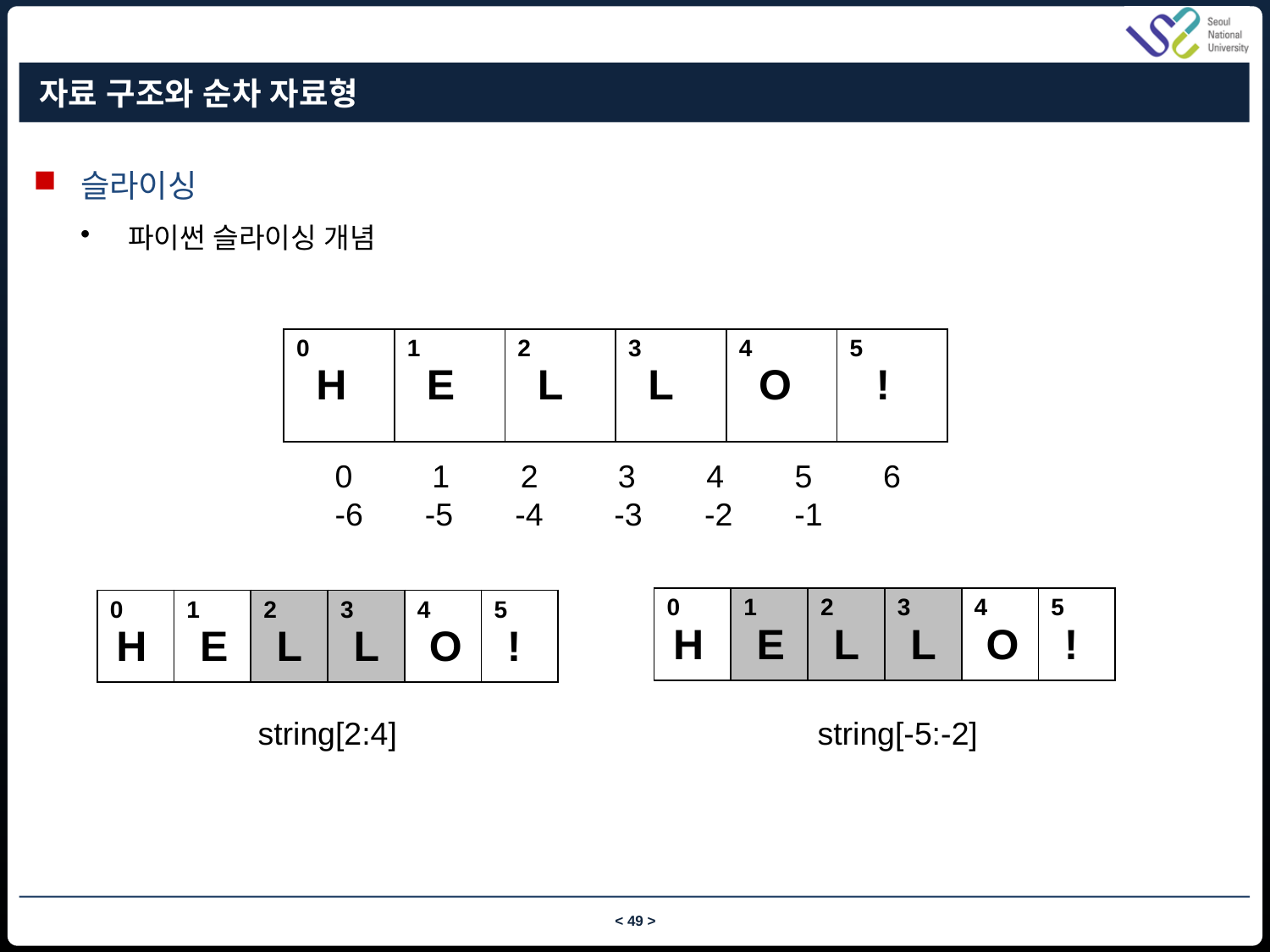

# 자료 구조와 순차 자료형
슬라이싱
파이썬 슬라이싱 개념

| 0 H | 1 E | 2 L | 3 L | 4 O | 5 ! |
| --- | --- | --- | --- | --- | --- |
0         1        2         3        4        5        6
-6       -5       -4        -3       -2       -1
| 0 H | 1 E | 2 L | 3 L | 4 O | 5 ! |
| --- | --- | --- | --- | --- | --- |
| 0 H | 1 E | 2 L | 3 L | 4 O | 5 ! |
| --- | --- | --- | --- | --- | --- |
string[2:4]
string[-5:-2]